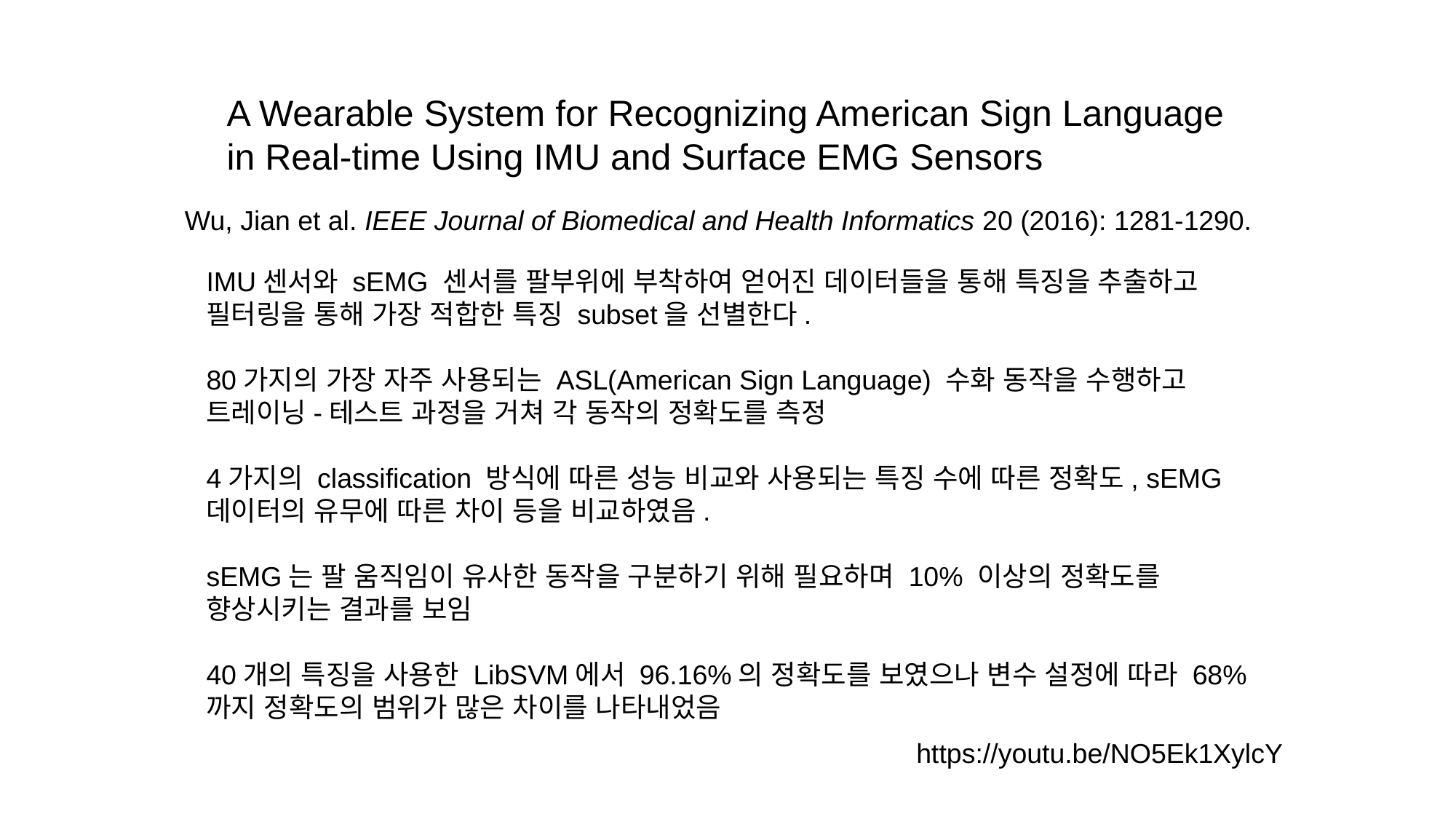

A Wearable System for Recognizing American Sign Language in Real-time Using IMU and Surface EMG Sensors
Wu, Jian et al. IEEE Journal of Biomedical and Health Informatics 20 (2016): 1281-1290.
IMU센서와 sEMG 센서를 팔부위에 부착하여 얻어진 데이터들을 통해 특징을 추출하고
필터링을 통해 가장 적합한 특징 subset을 선별한다.

80가지의 가장 자주 사용되는 ASL(American Sign Language) 수화 동작을 수행하고
트레이닝-테스트 과정을 거쳐 각 동작의 정확도를 측정

4가지의 classification 방식에 따른 성능 비교와 사용되는 특징 수에 따른 정확도, sEMG데이터의 유무에 따른 차이 등을 비교하였음.

sEMG는 팔 움직임이 유사한 동작을 구분하기 위해 필요하며 10% 이상의 정확도를 향상시키는 결과를 보임

40개의 특징을 사용한 LibSVM에서 96.16%의 정확도를 보였으나 변수 설정에 따라 68%까지 정확도의 범위가 많은 차이를 나타내었음
https://youtu.be/NO5Ek1XylcY